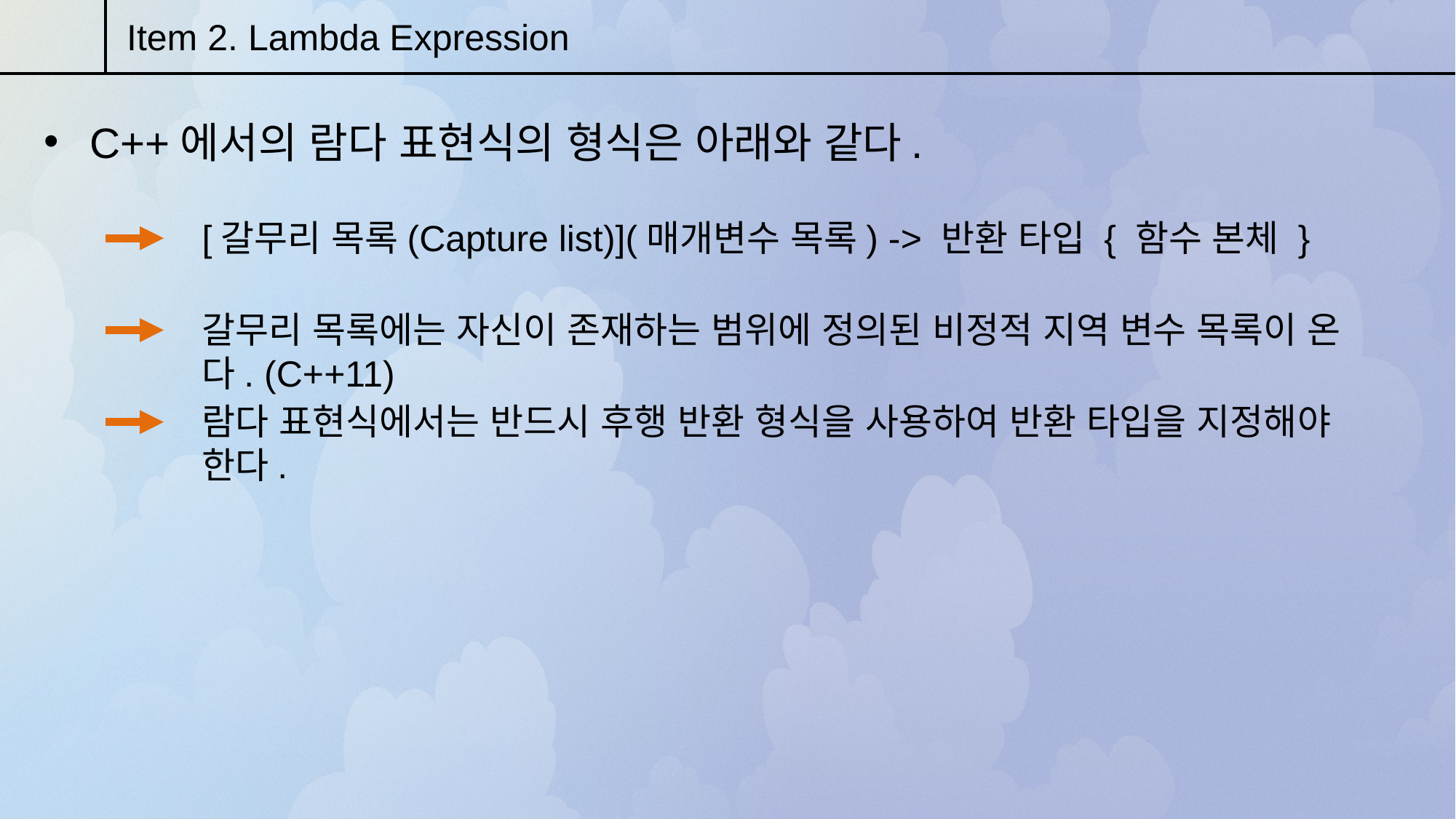

Item 2. Lambda Expression
 C++에서의 람다 표현식의 형식은 아래와 같다.
[갈무리 목록(Capture list)](매개변수 목록) -> 반환 타입 { 함수 본체 }
갈무리 목록에는 자신이 존재하는 범위에 정의된 비정적 지역 변수 목록이 온다. (C++11)
람다 표현식에서는 반드시 후행 반환 형식을 사용하여 반환 타입을 지정해야 한다.